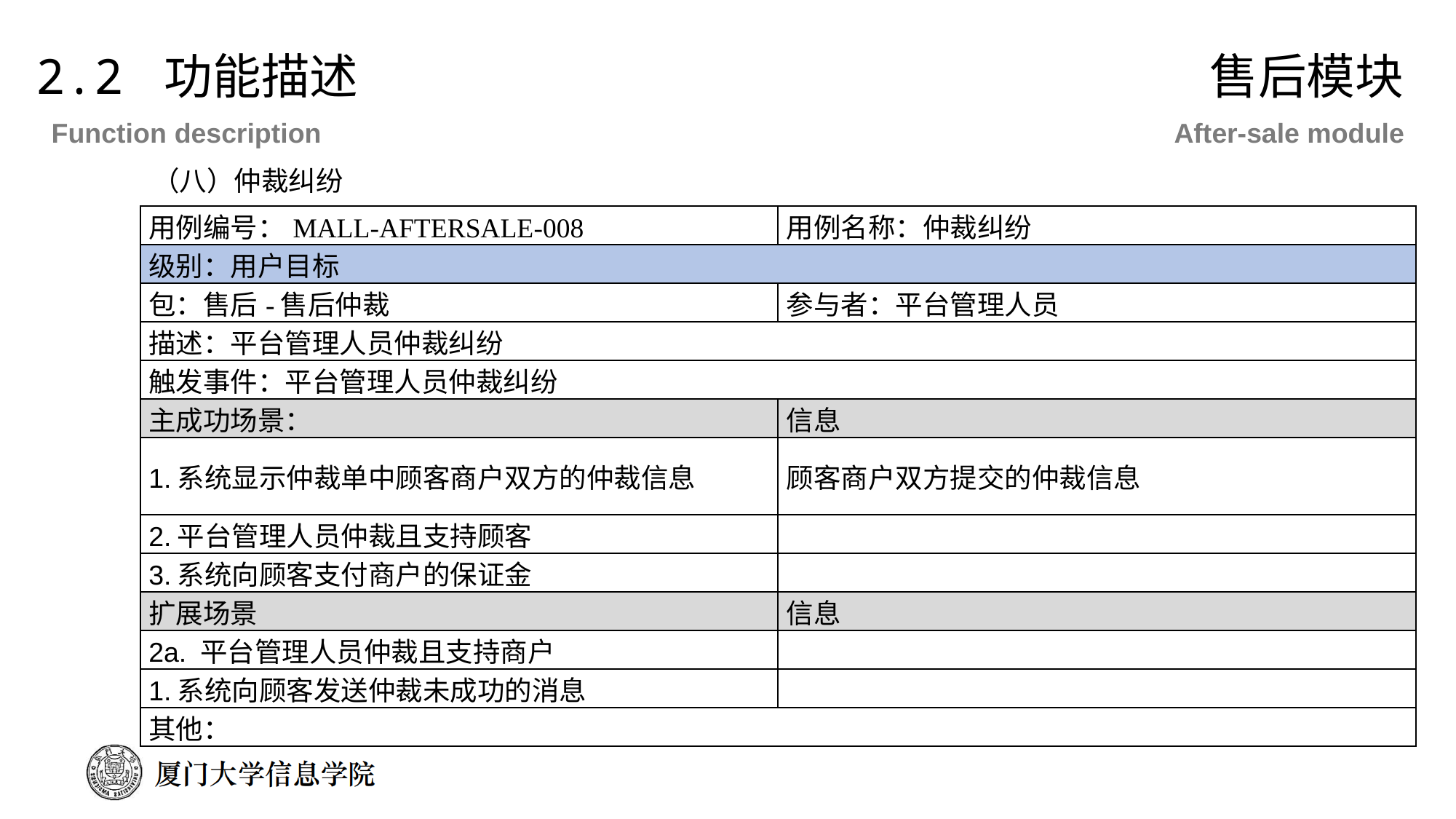

2.2 功能描述
售后模块
Function description
After-sale module
（八）仲裁纠纷
| 用例编号：MALL-AFTERSALE-008 | 用例名称：仲裁纠纷 |
| --- | --- |
| 级别：用户目标 |  |
| 包：售后-售后仲裁 | 参与者：平台管理人员 |
| 描述：平台管理人员仲裁纠纷 |  |
| 触发事件：平台管理人员仲裁纠纷 |  |
| 主成功场景： | 信息 |
| 1.系统显示仲裁单中顾客商户双方的仲裁信息 | 顾客商户双方提交的仲裁信息 |
| 2.平台管理人员仲裁且支持顾客 |  |
| 3.系统向顾客支付商户的保证金 |  |
| 扩展场景 | 信息 |
| 2a. 平台管理人员仲裁且支持商户 |  |
| 1.系统向顾客发送仲裁未成功的消息 |  |
| 其他： |  |